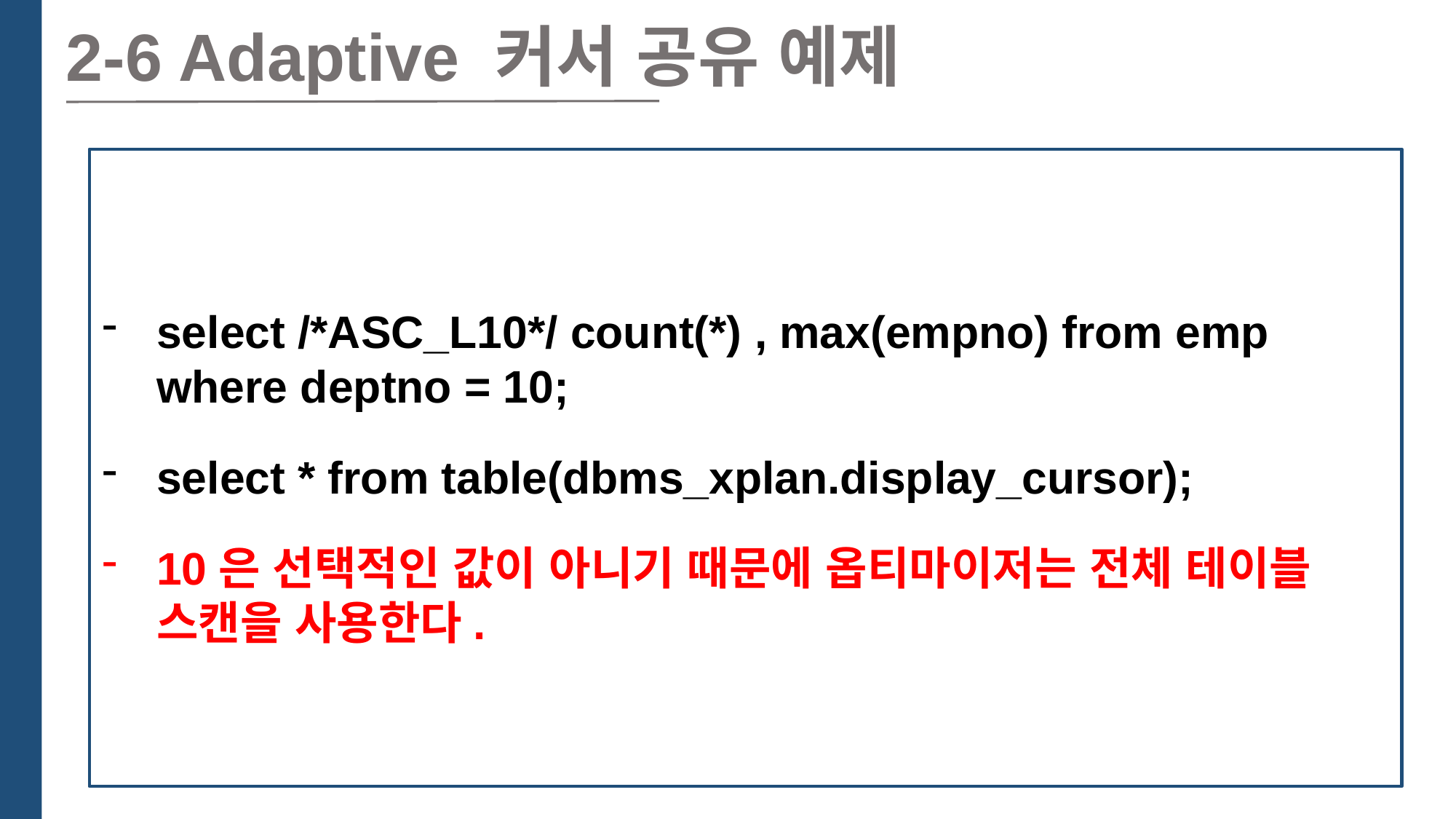

2-6 Adaptive 커서 공유 예제
select /*ASC_L10*/ count(*) , max(empno) from emp where deptno = 10;
select * from table(dbms_xplan.display_cursor);
10은 선택적인 값이 아니기 때문에 옵티마이저는 전체 테이블 스캔을 사용한다.